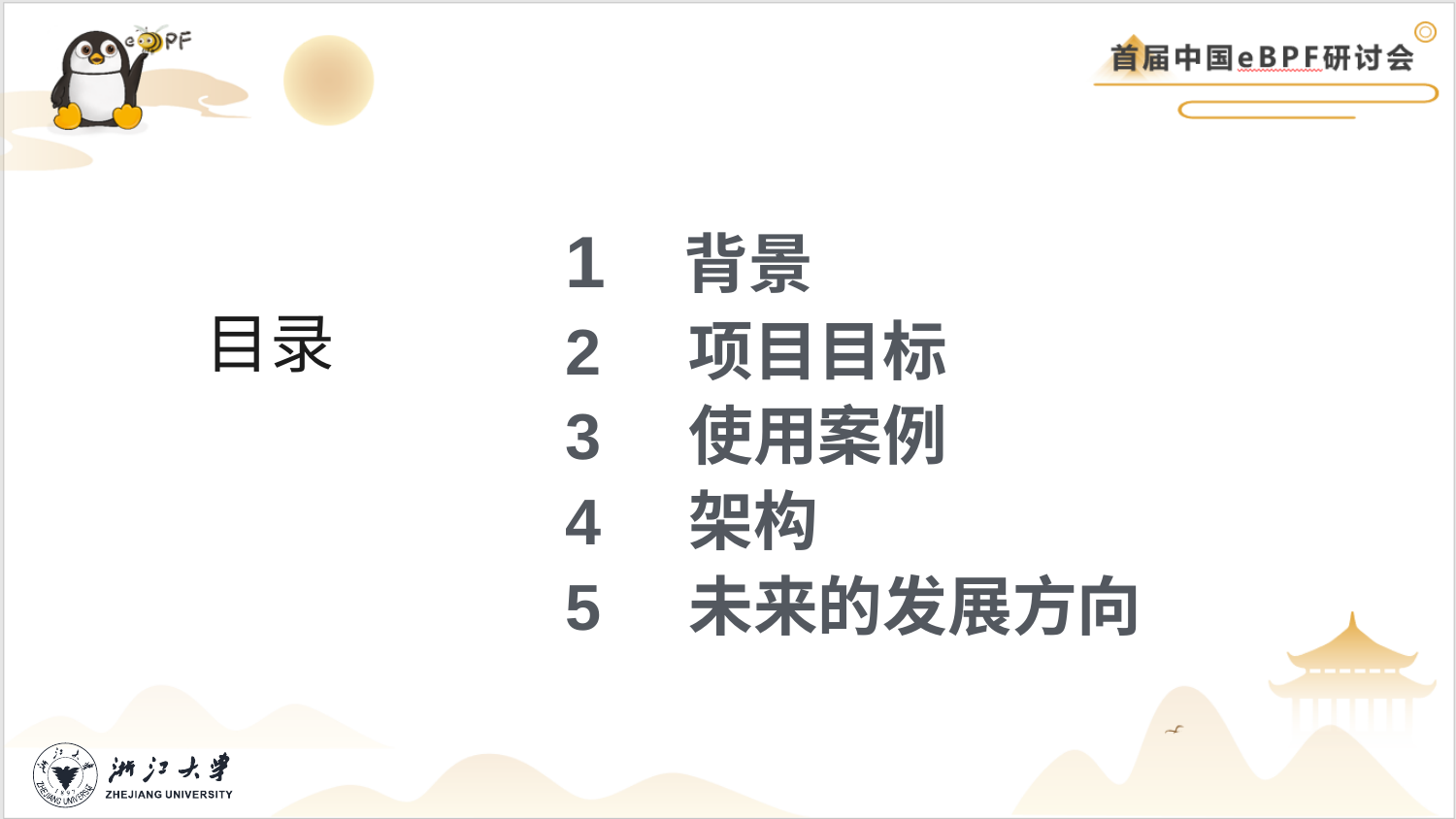

1   背景
2    项目目标
3    使用案例
4    架构
5    未来的发展方向
目录
2